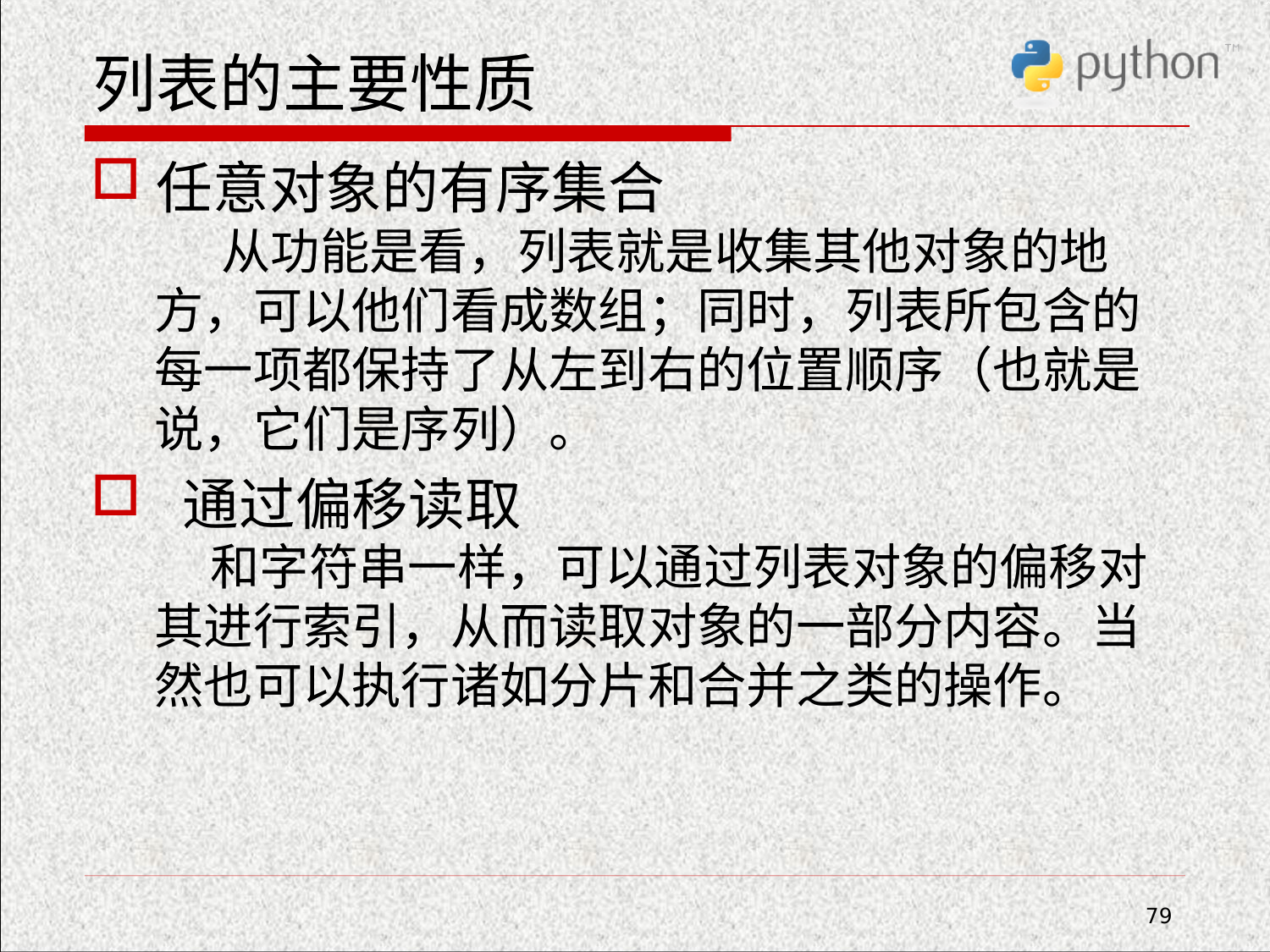

# 列表的主要性质
任意对象的有序集合
     从功能是看，列表就是收集其他对象的地方，可以他们看成数组；同时，列表所包含的每一项都保持了从左到右的位置顺序（也就是说，它们是序列）。
 通过偏移读取
    和字符串一样，可以通过列表对象的偏移对其进行索引，从而读取对象的一部分内容。当然也可以执行诸如分片和合并之类的操作。

79